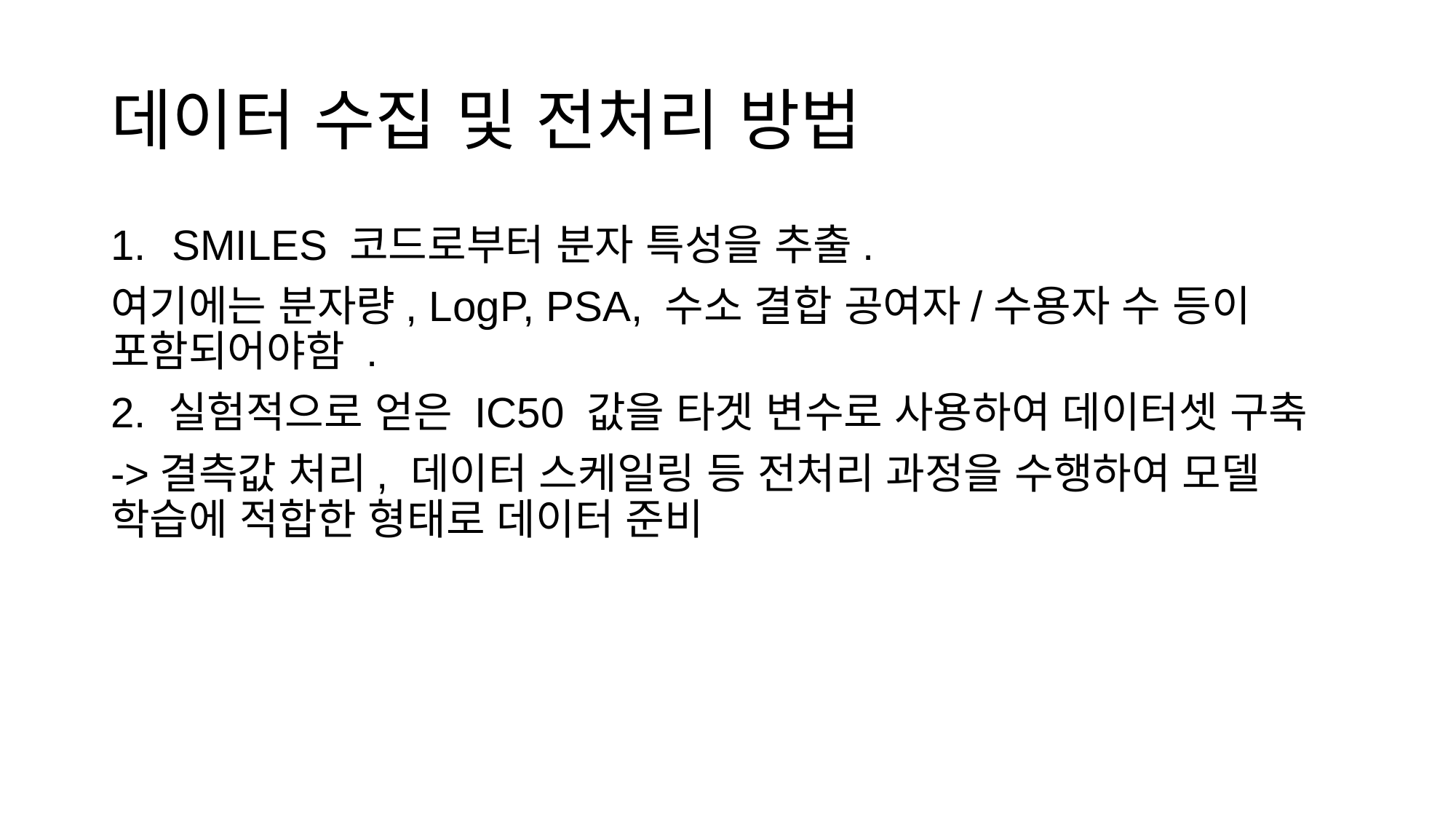

# 데이터 수집 및 전처리 방법
SMILES 코드로부터 분자 특성을 추출.
여기에는 분자량, LogP, PSA, 수소 결합 공여자/수용자 수 등이 포함되어야함 .
2. 실험적으로 얻은 IC50 값을 타겟 변수로 사용하여 데이터셋 구축
->결측값 처리, 데이터 스케일링 등 전처리 과정을 수행하여 모델 학습에 적합한 형태로 데이터 준비